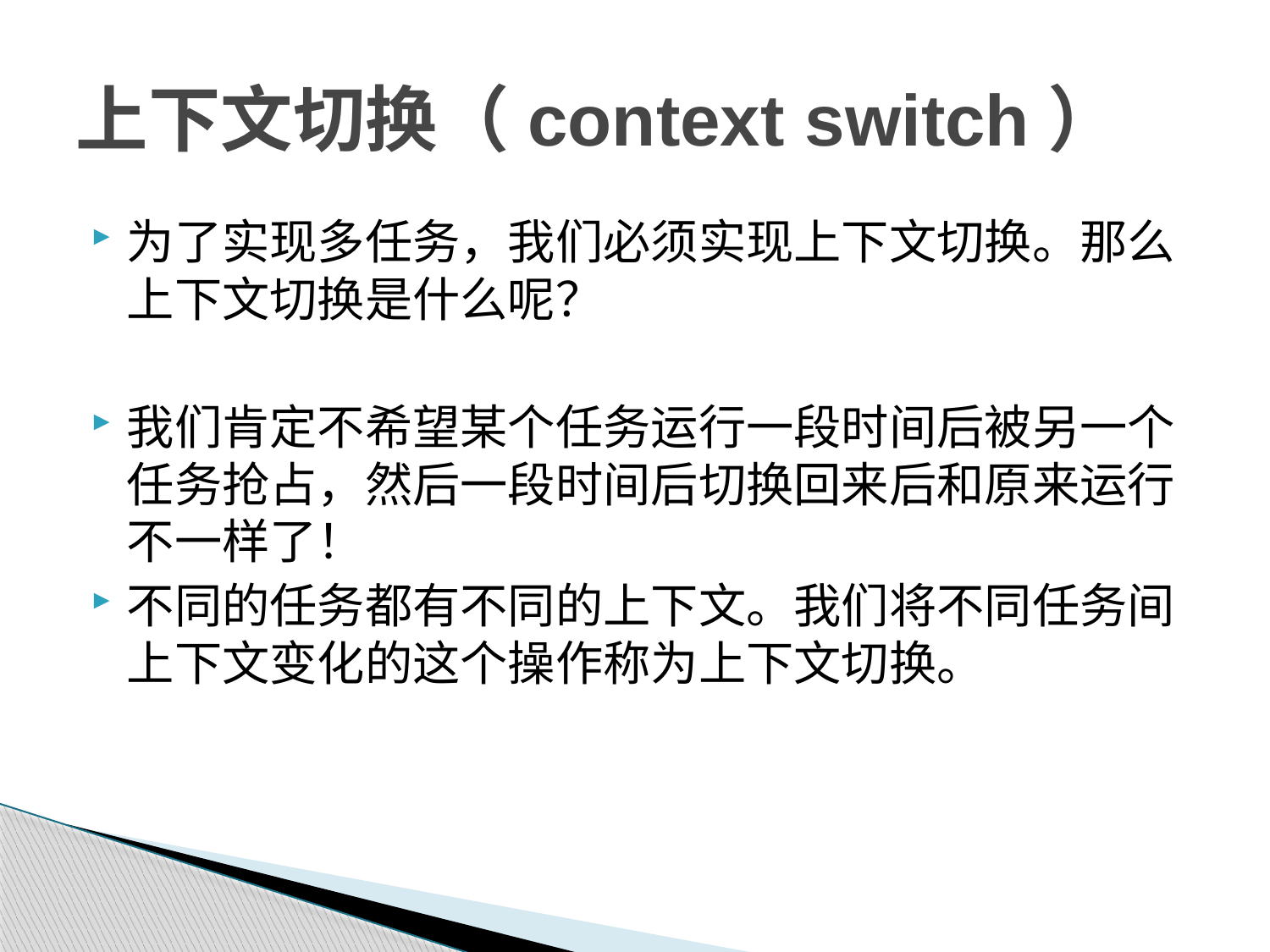

# 上下文切换（context switch）
为了实现多任务，我们必须实现上下文切换。那么上下文切换是什么呢？

我们肯定不希望某个任务运行一段时间后被另一个任务抢占，然后一段时间后切换回来后和原来运行不一样了！
不同的任务都有不同的上下文。我们将不同任务间上下文变化的这个操作称为上下文切换。